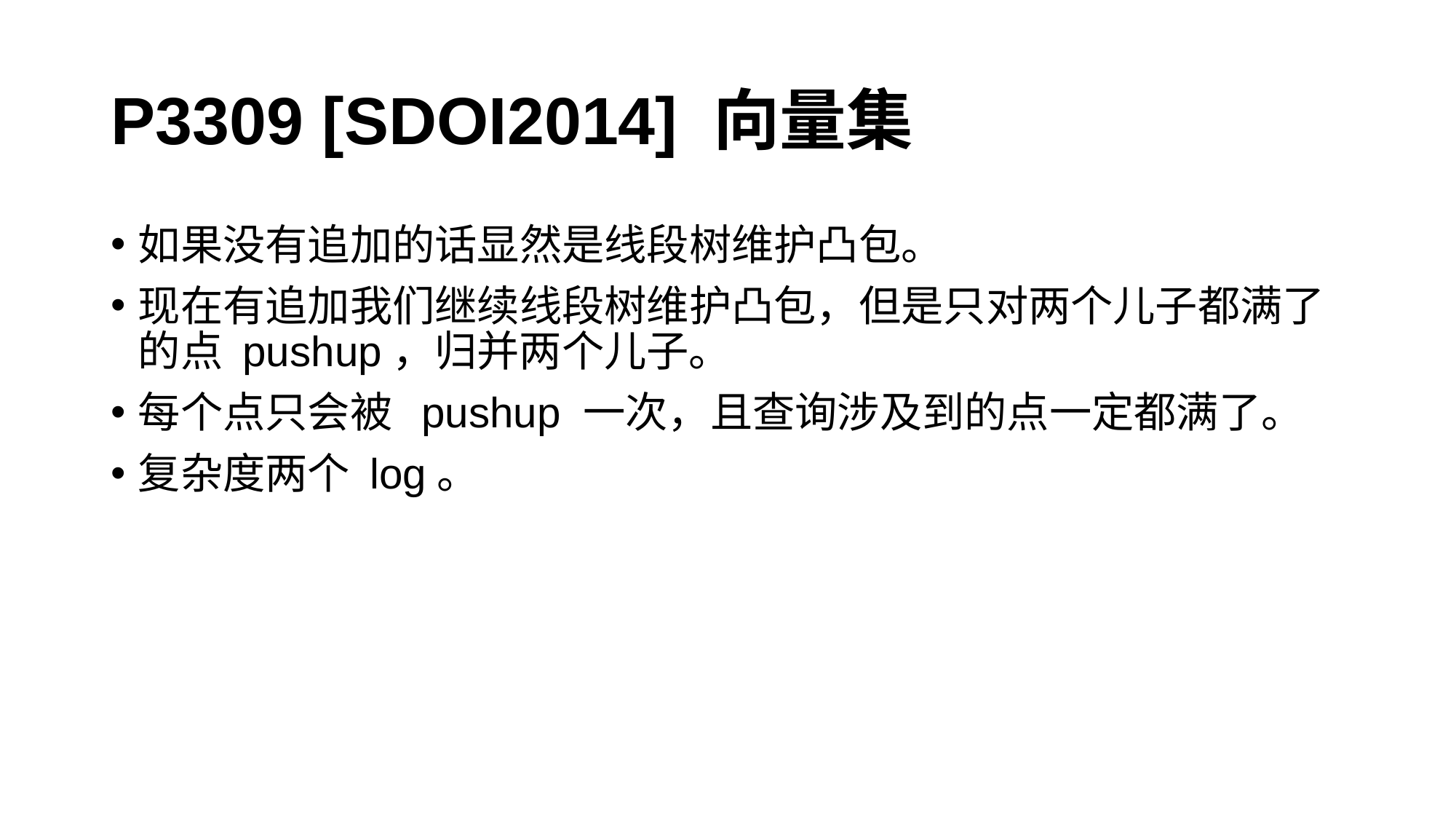

# P3309 [SDOI2014] 向量集
如果没有追加的话显然是线段树维护凸包。
现在有追加我们继续线段树维护凸包，但是只对两个儿子都满了的点 pushup，归并两个儿子。
每个点只会被  pushup 一次，且查询涉及到的点一定都满了。
复杂度两个 log。